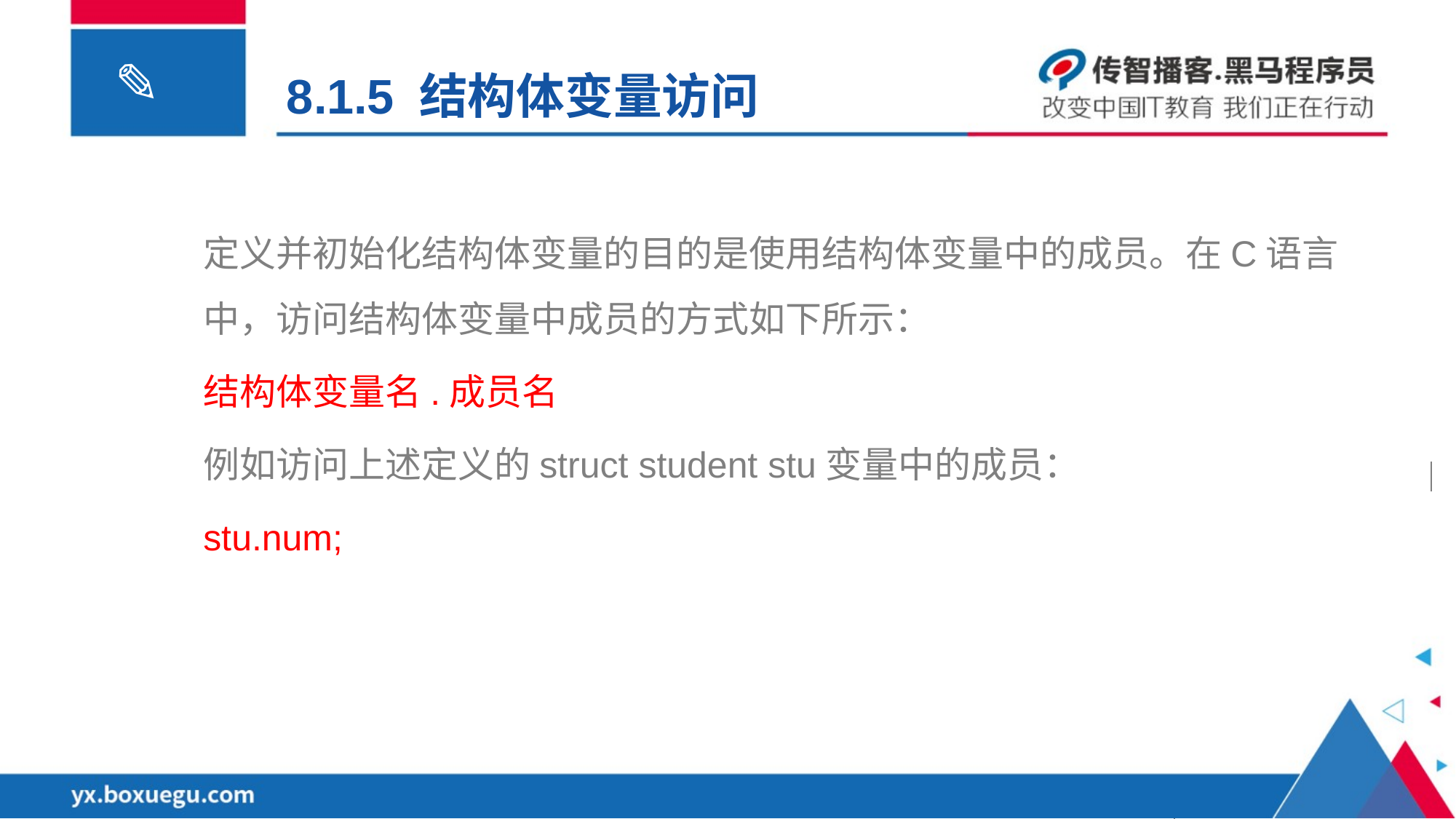

8.1.5 结构体变量访问
定义并初始化结构体变量的目的是使用结构体变量中的成员。在C语言中，访问结构体变量中成员的方式如下所示：
结构体变量名.成员名
例如访问上述定义的struct student stu变量中的成员：
stu.num;